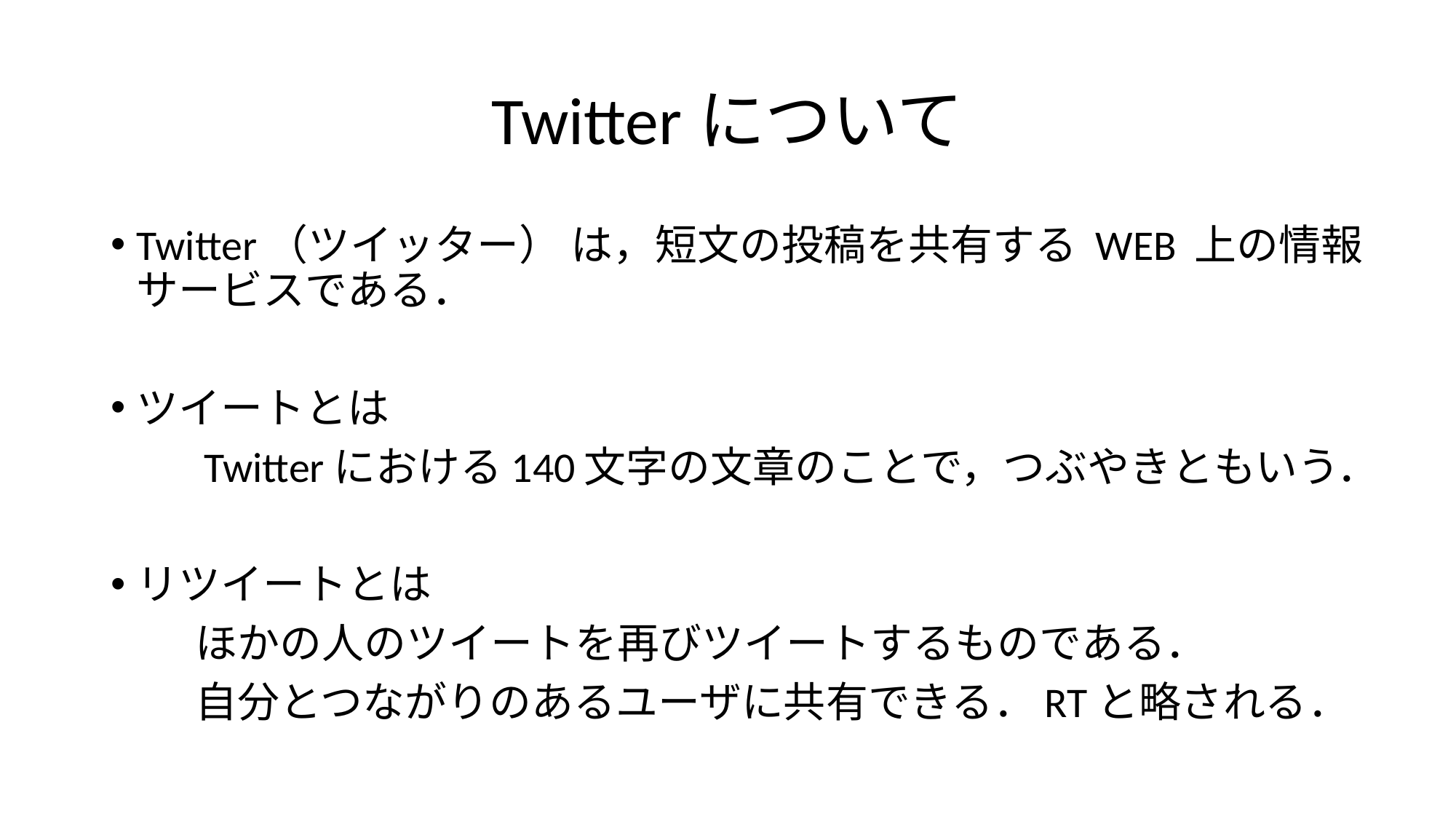

# Twitterについて
Twitter（ツイッター） は，短文の投稿を共有する WEB 上の情報サービスである．

ツイートとは
　　Twitterにおける140文字の文章のことで，つぶやきともいう．

リツイートとは
　　ほかの人のツイートを再びツイートするものである．
　　自分とつながりのあるユーザに共有できる．RTと略される．